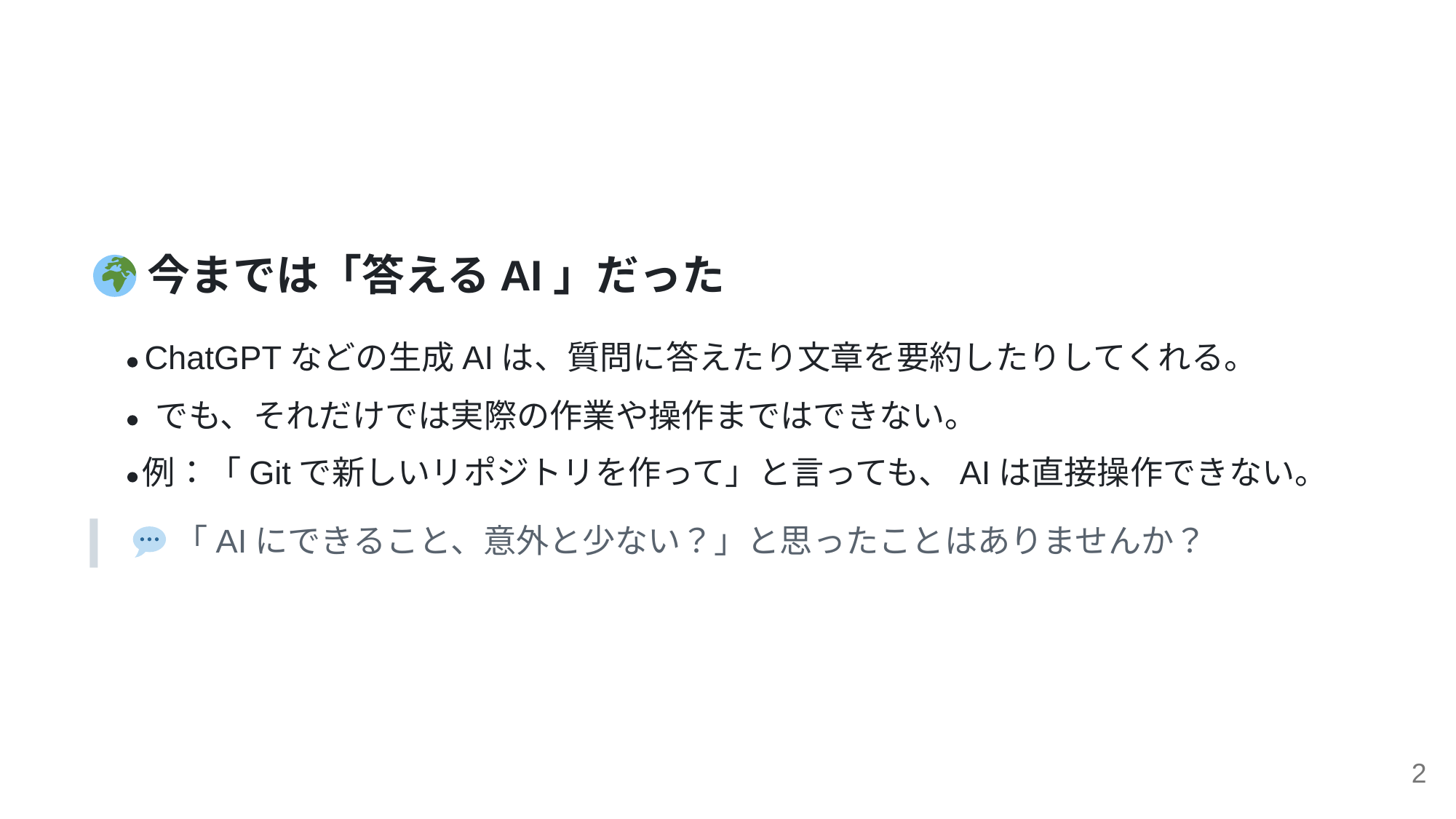

今までは「答えるAI」だった

ChatGPTなどの⽣成AIは、質問に答えたり⽂章を要約したりしてくれる。

でも、それだけでは実際の作業や操作まではできない。

例：「Gitで新しいリポジトリを作って」と⾔っても、AIは直接操作できない。

 「AIにできること、意外と少ない？」と思ったことはありませんか？

2